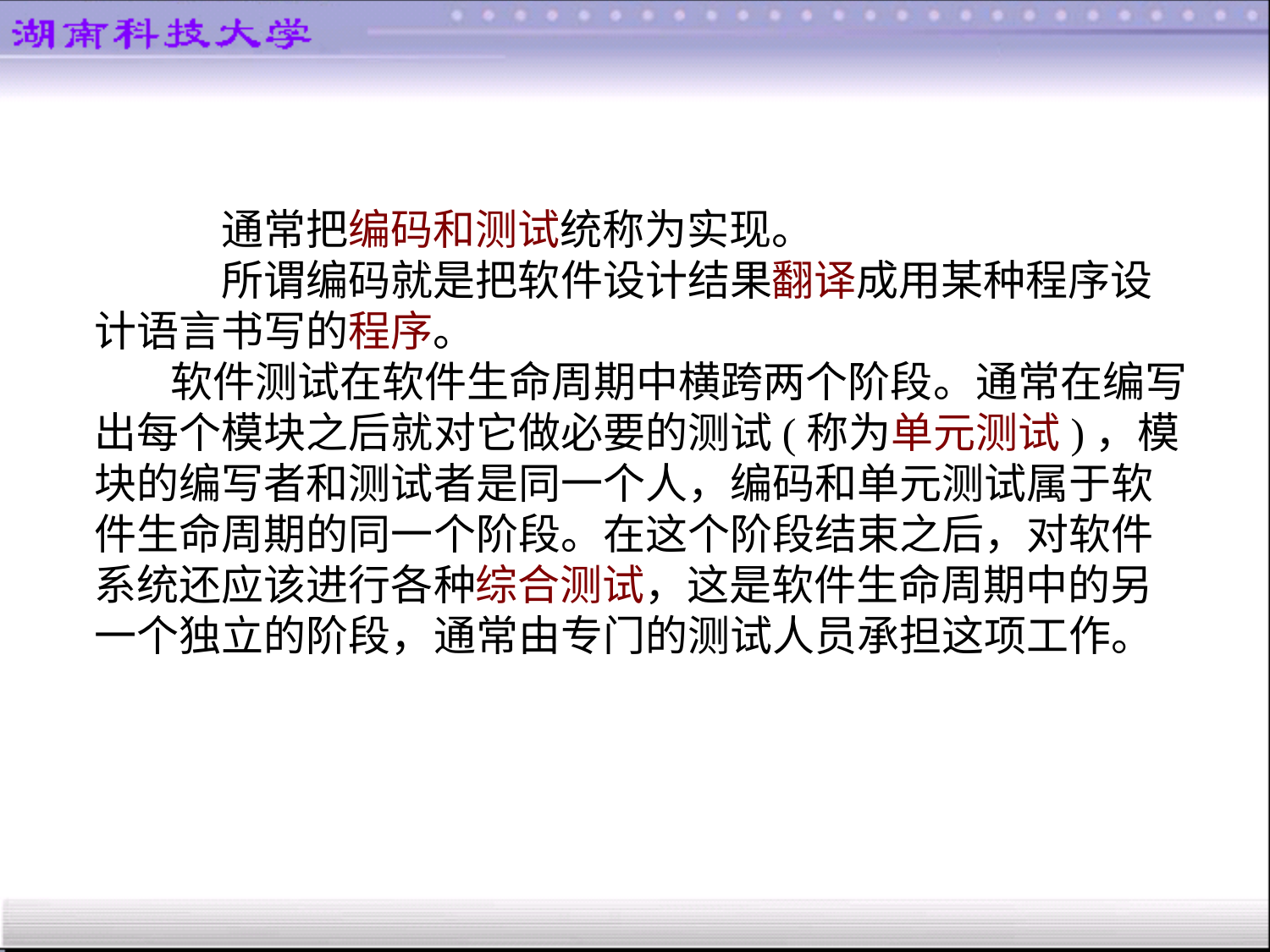

通常把编码和测试统称为实现。
		所谓编码就是把软件设计结果翻译成用某种程序设计语言书写的程序。
       软件测试在软件生命周期中横跨两个阶段。通常在编写出每个模块之后就对它做必要的测试(称为单元测试)，模块的编写者和测试者是同一个人，编码和单元测试属于软件生命周期的同一个阶段。在这个阶段结束之后，对软件系统还应该进行各种综合测试，这是软件生命周期中的另一个独立的阶段，通常由专门的测试人员承担这项工作。